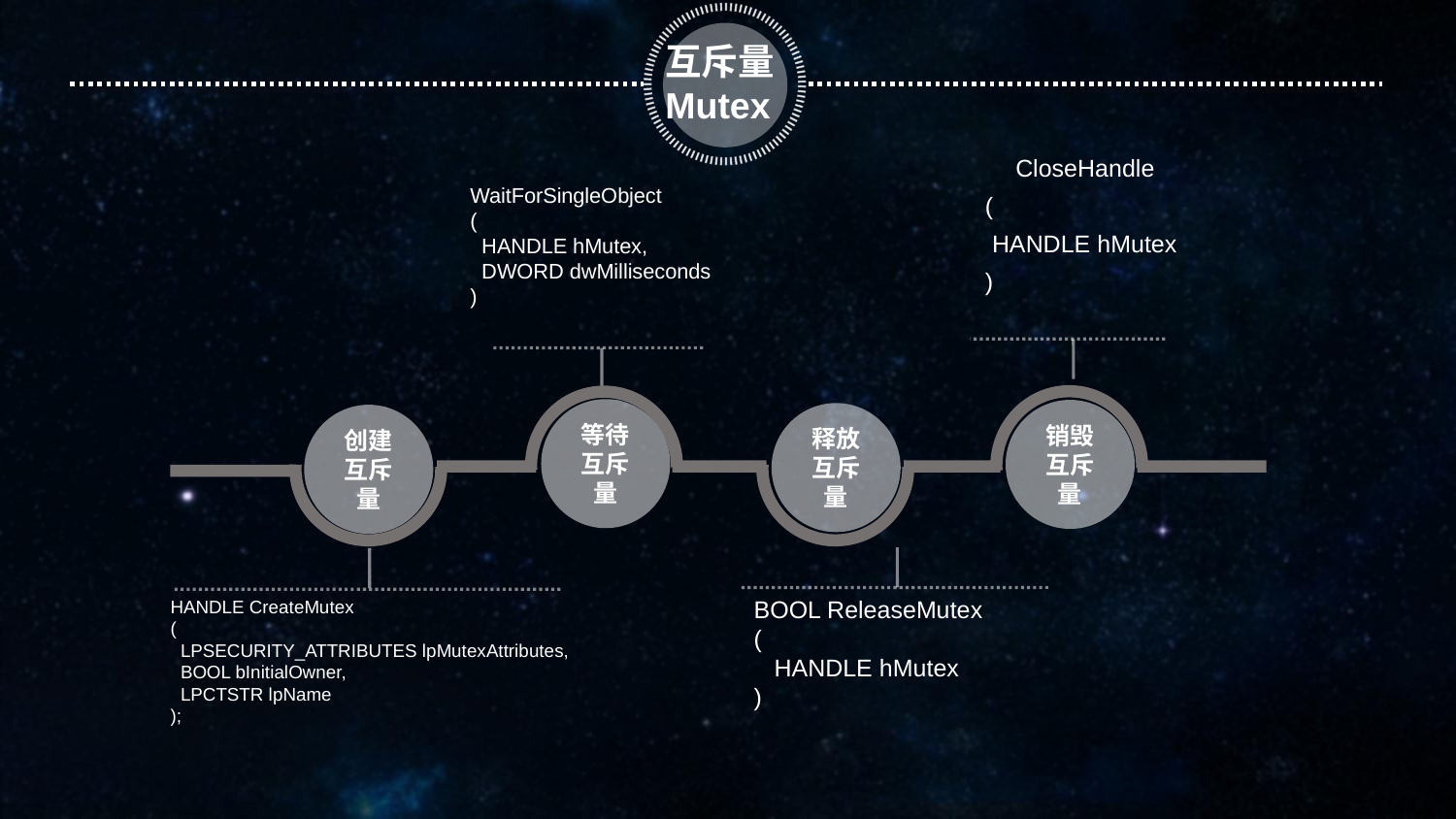

互斥量
Mutex
CloseHandle
(
 HANDLE hMutex
)

WaitForSingleObject
(
  HANDLE hMutex,
  DWORD dwMilliseconds
)

等待互斥量
销毁互斥量
释放互斥量
创建互斥量

BOOL ReleaseMutex
(
   HANDLE hMutex
)

HANDLE CreateMutex
(
  LPSECURITY_ATTRIBUTES lpMutexAttributes,
  BOOL bInitialOwner,
  LPCTSTR lpName
);